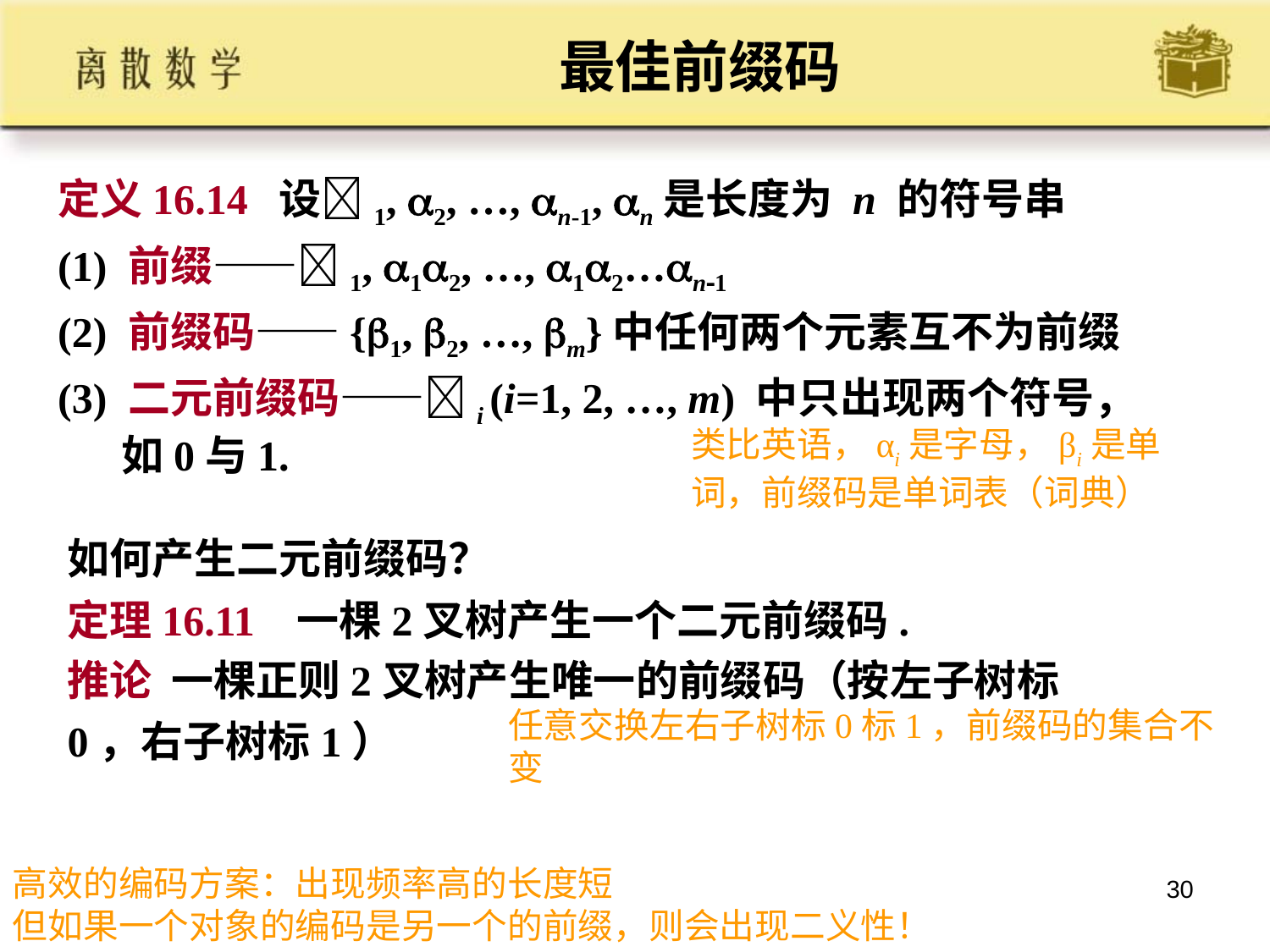

# 最佳前缀码
定义16.14  设α1, α2, …, αn-1, αn是长度为 n 的符号串
(1) 前缀——α1, α1α2, …, α1α2…αn−1
(2) 前缀码——{β1, β2, …, βm}中任何两个元素互不为前缀
(3) 二元前缀码——βi (i=1, 2, …, m) 中只出现两个符号，如0与1.
类比英语，αi是字母，βi是单词，前缀码是单词表（词典）
如何产生二元前缀码？
定理16.11   一棵2叉树产生一个二元前缀码.
推论  一棵正则2叉树产生唯一的前缀码（按左子树标0，右子树标1）
任意交换左右子树标0标1，前缀码的集合不变
高效的编码方案：出现频率高的长度短
但如果一个对象的编码是另一个的前缀，则会出现二义性！
30